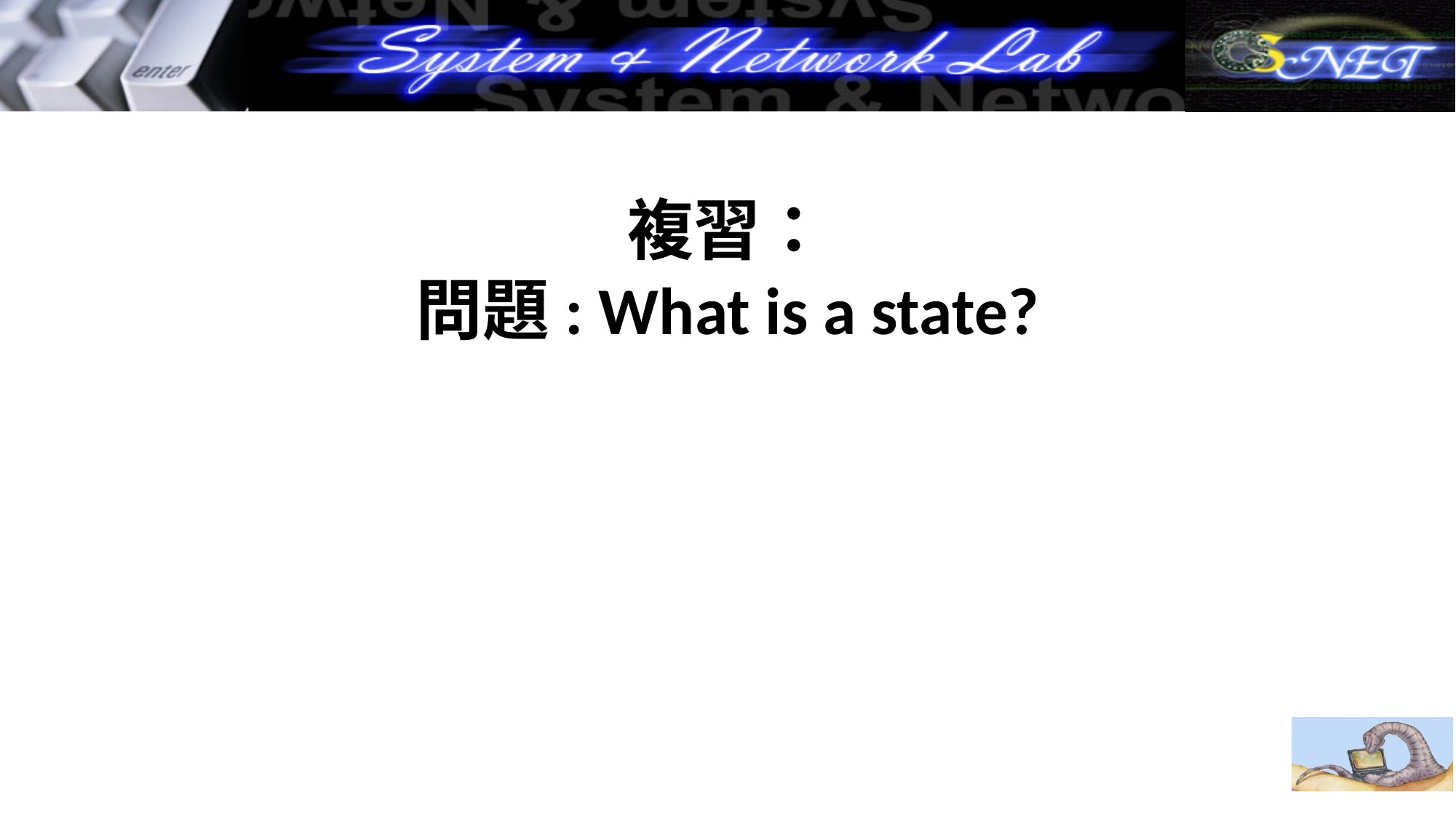

# 複習： 問題: What is a state?